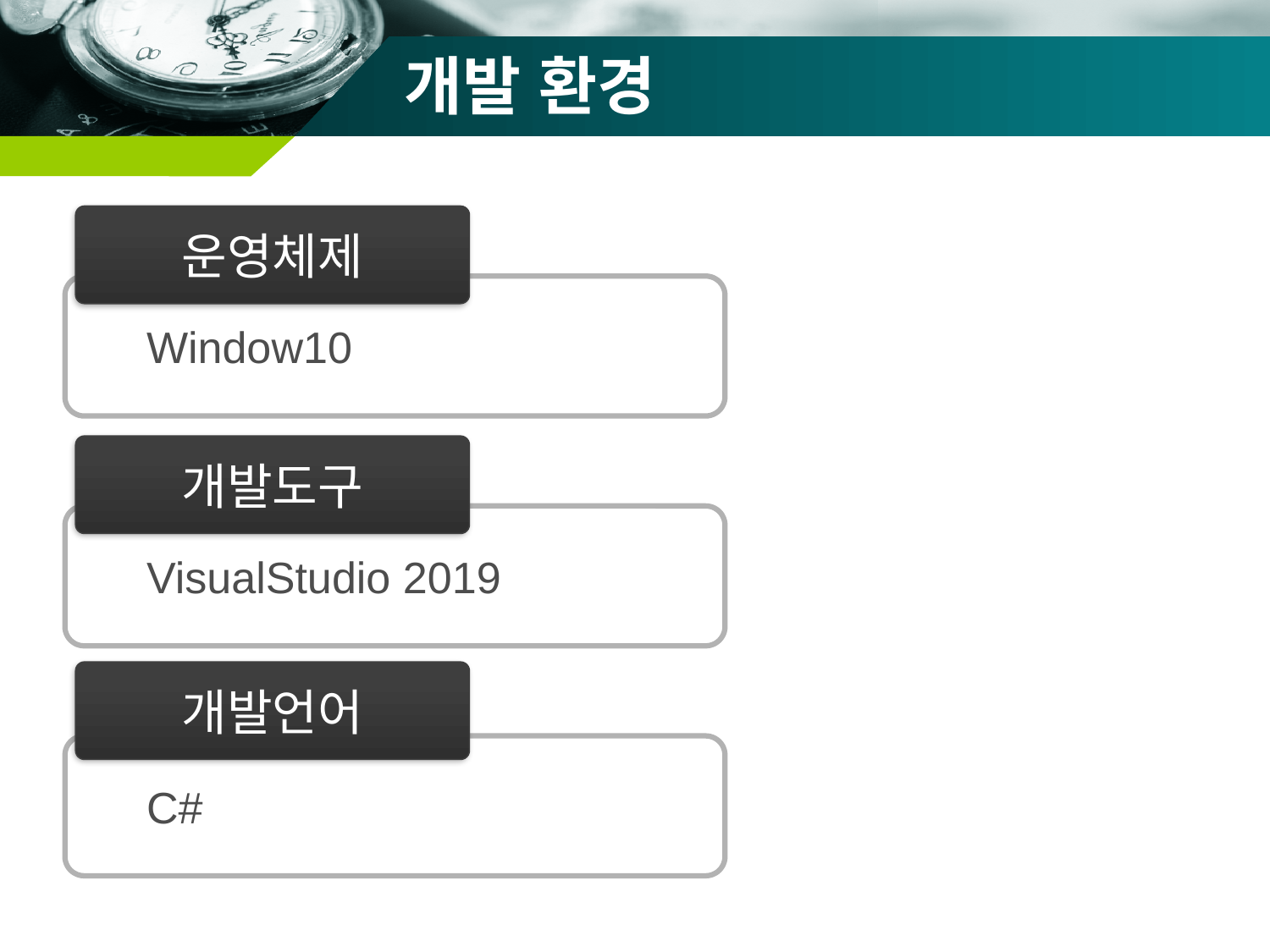

# 개발 환경
운영체제
Window10
개발도구
VisualStudio 2019
개발언어
C#